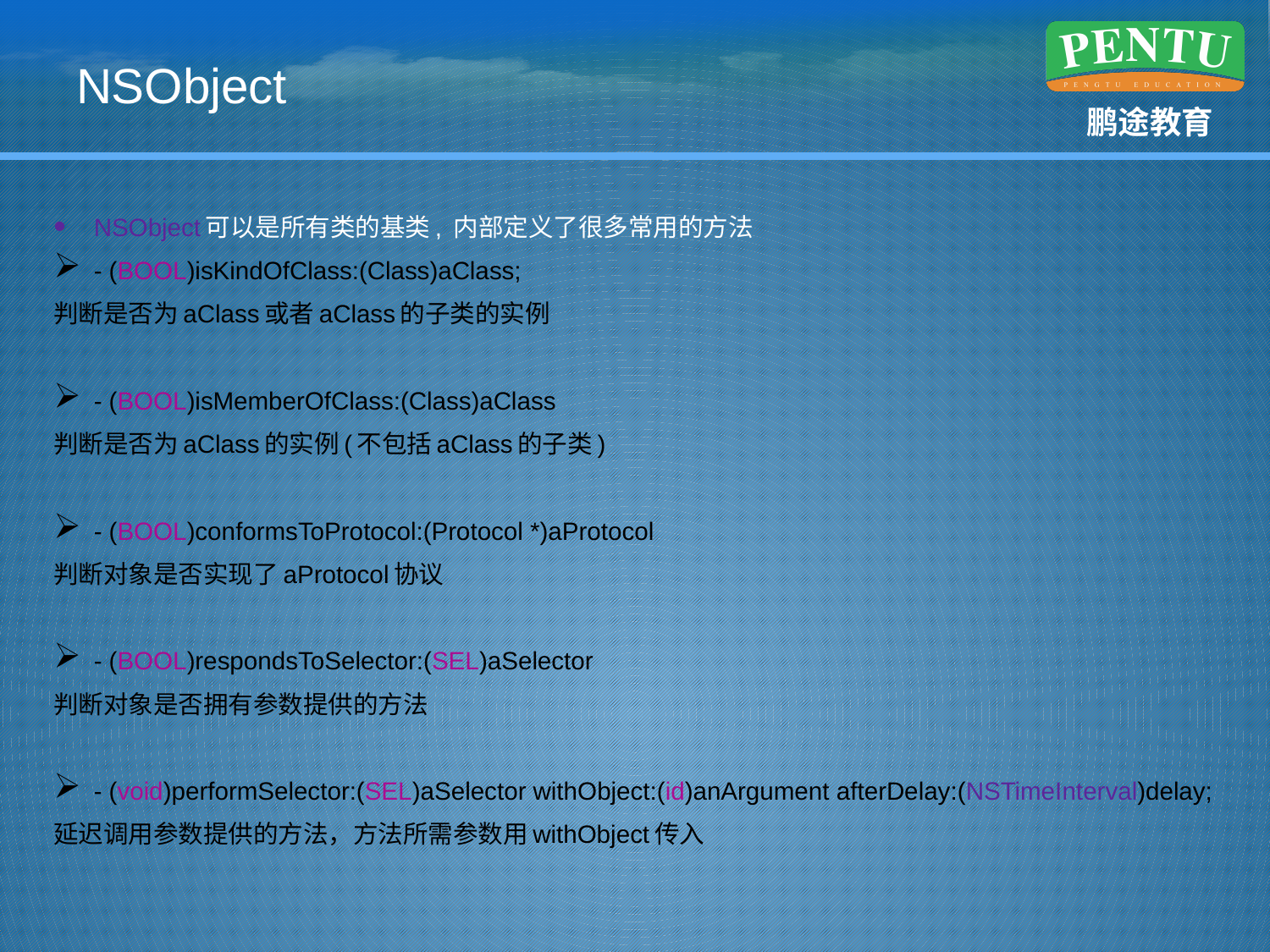

# NSObject
NSObject可以是所有类的基类, 内部定义了很多常用的方法
- (BOOL)isKindOfClass:(Class)aClass;
判断是否为aClass或者aClass的子类的实例

- (BOOL)isMemberOfClass:(Class)aClass
判断是否为aClass的实例(不包括aClass的子类)

- (BOOL)conformsToProtocol:(Protocol *)aProtocol
判断对象是否实现了aProtocol协议

- (BOOL)respondsToSelector:(SEL)aSelector
判断对象是否拥有参数提供的方法

- (void)performSelector:(SEL)aSelector withObject:(id)anArgument afterDelay:(NSTimeInterval)delay;
延迟调用参数提供的方法，方法所需参数用withObject传入